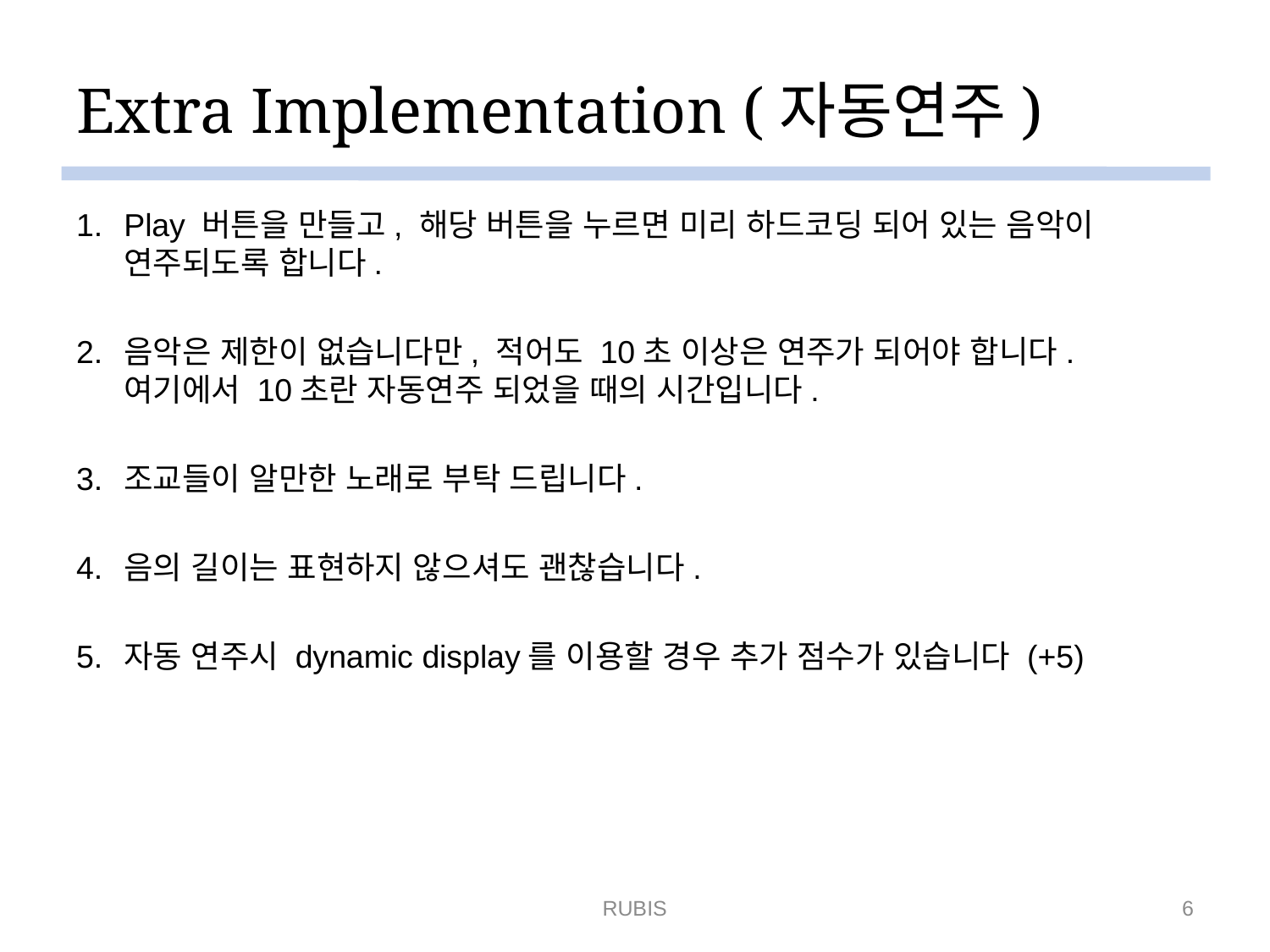

# Extra Implementation (자동연주)
Play 버튼을 만들고, 해당 버튼을 누르면 미리 하드코딩 되어 있는 음악이 연주되도록 합니다.

음악은 제한이 없습니다만, 적어도 10초 이상은 연주가 되어야 합니다. 여기에서 10초란 자동연주 되었을 때의 시간입니다.

조교들이 알만한 노래로 부탁 드립니다.

음의 길이는 표현하지 않으셔도 괜찮습니다.

자동 연주시 dynamic display를 이용할 경우 추가 점수가 있습니다 (+5)

RUBIS
6